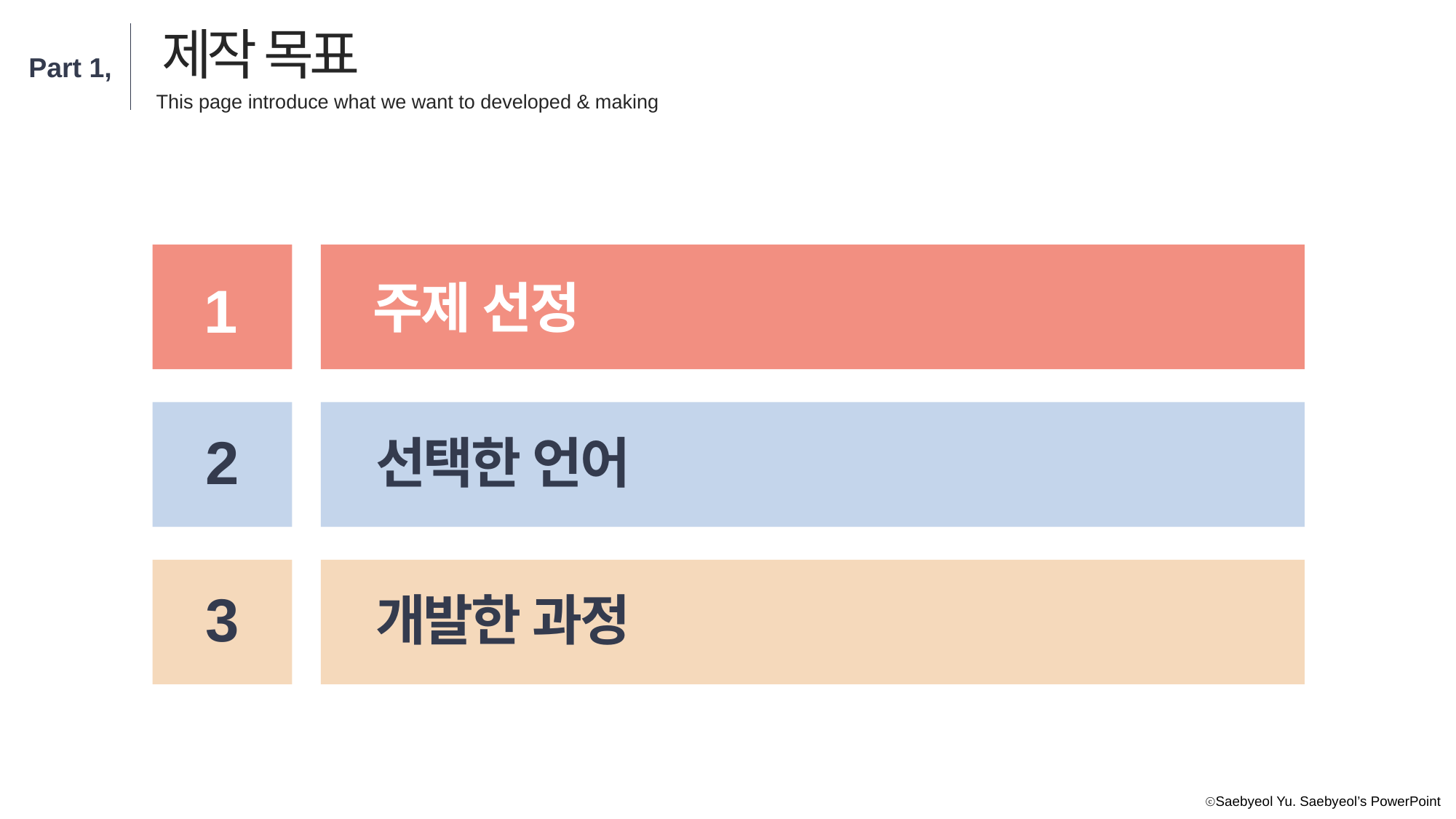

제작 목표
Part 1,
This page introduce what we want to developed & making

1
주제 선정

2
선택한 언어

3
개발한 과정